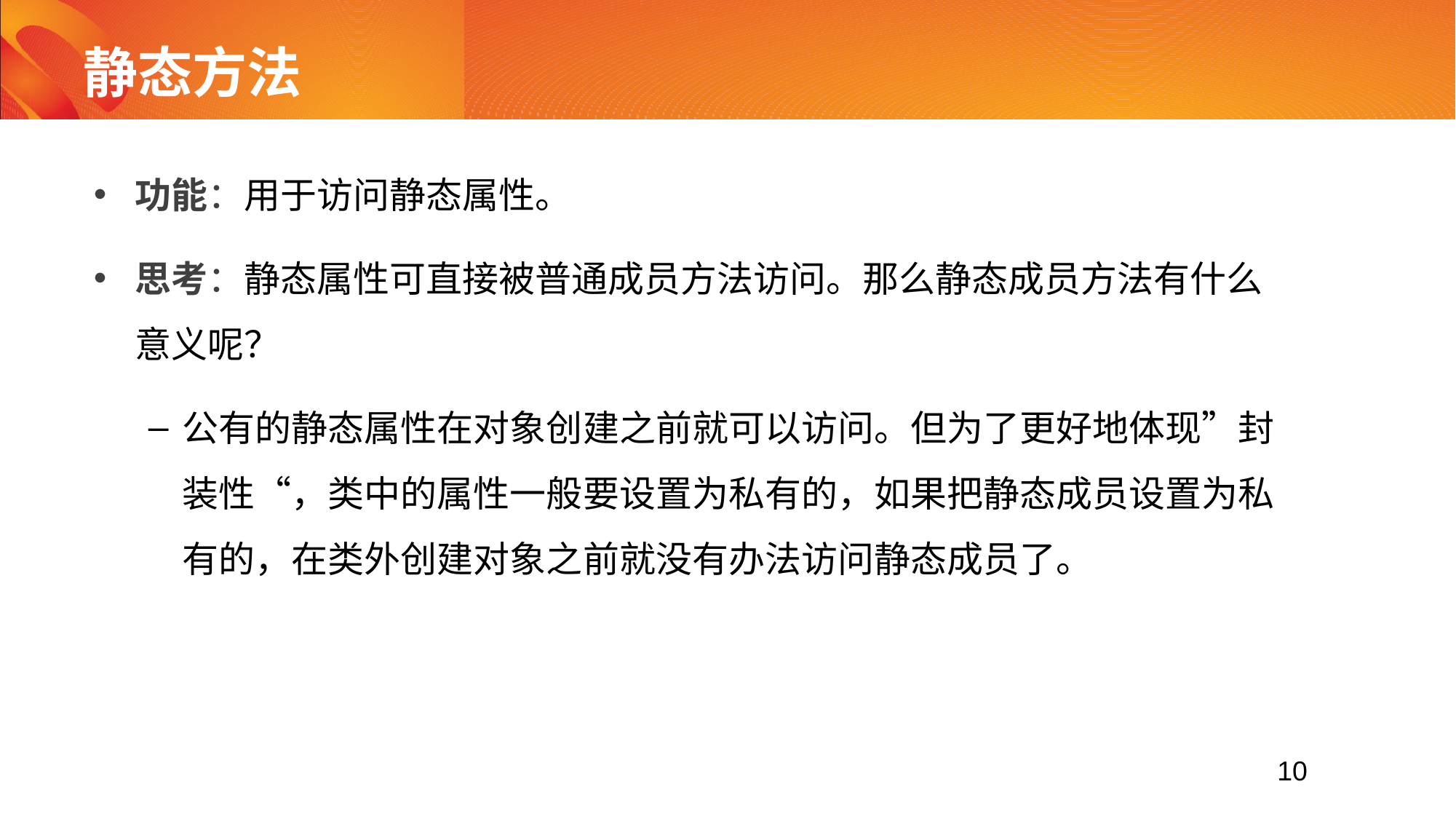

# 静态方法
功能：用于访问静态属性。
思考：静态属性可直接被普通成员方法访问。那么静态成员方法有什么意义呢？
公有的静态属性在对象创建之前就可以访问。但为了更好地体现”封装性“，类中的属性一般要设置为私有的，如果把静态成员设置为私有的，在类外创建对象之前就没有办法访问静态成员了。